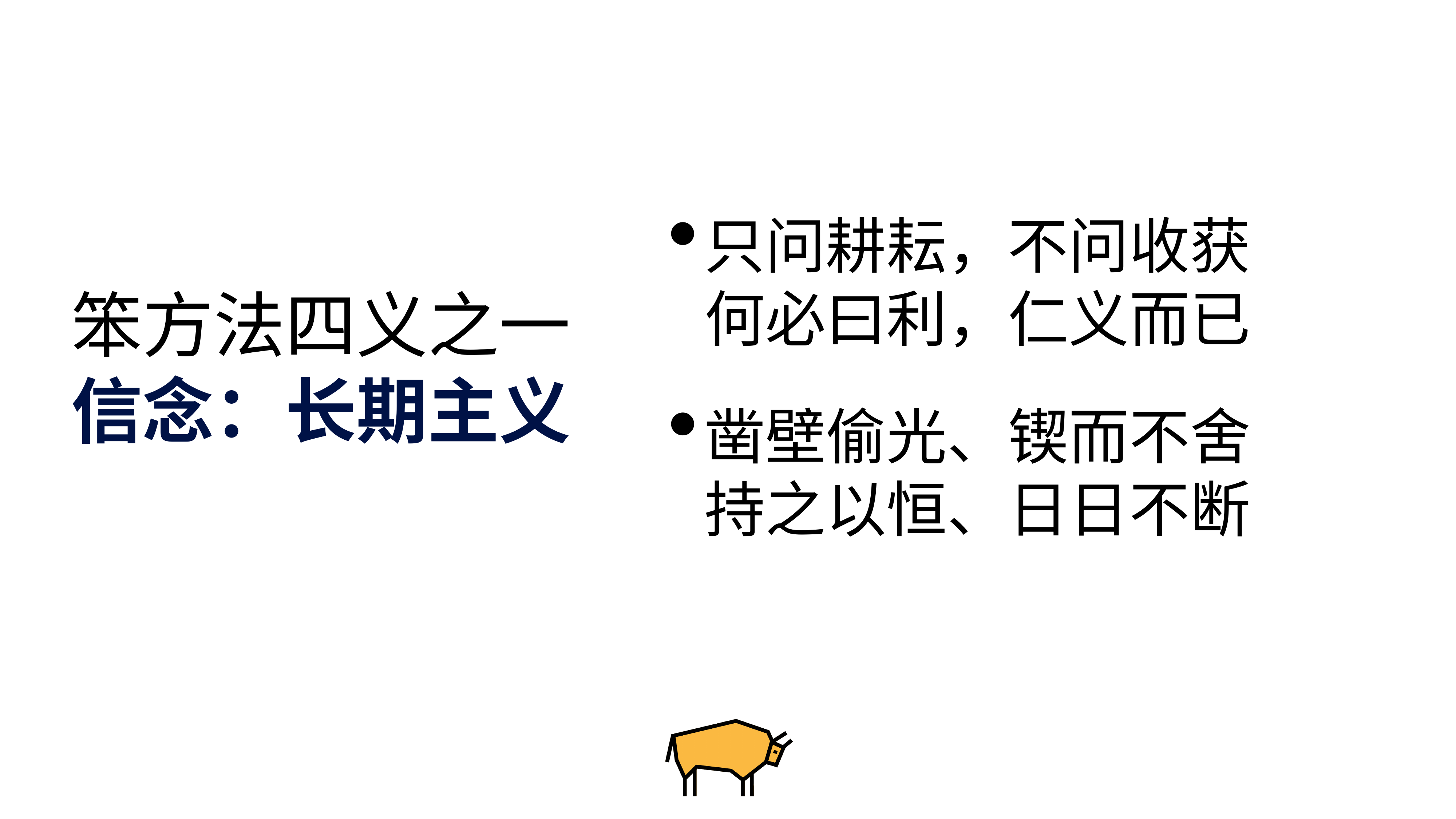

只问耕耘，不问收获何必曰利，仁义而已
凿壁偷光、锲而不舍持之以恒、日日不断
# 笨方法四义之一 信念：长期主义